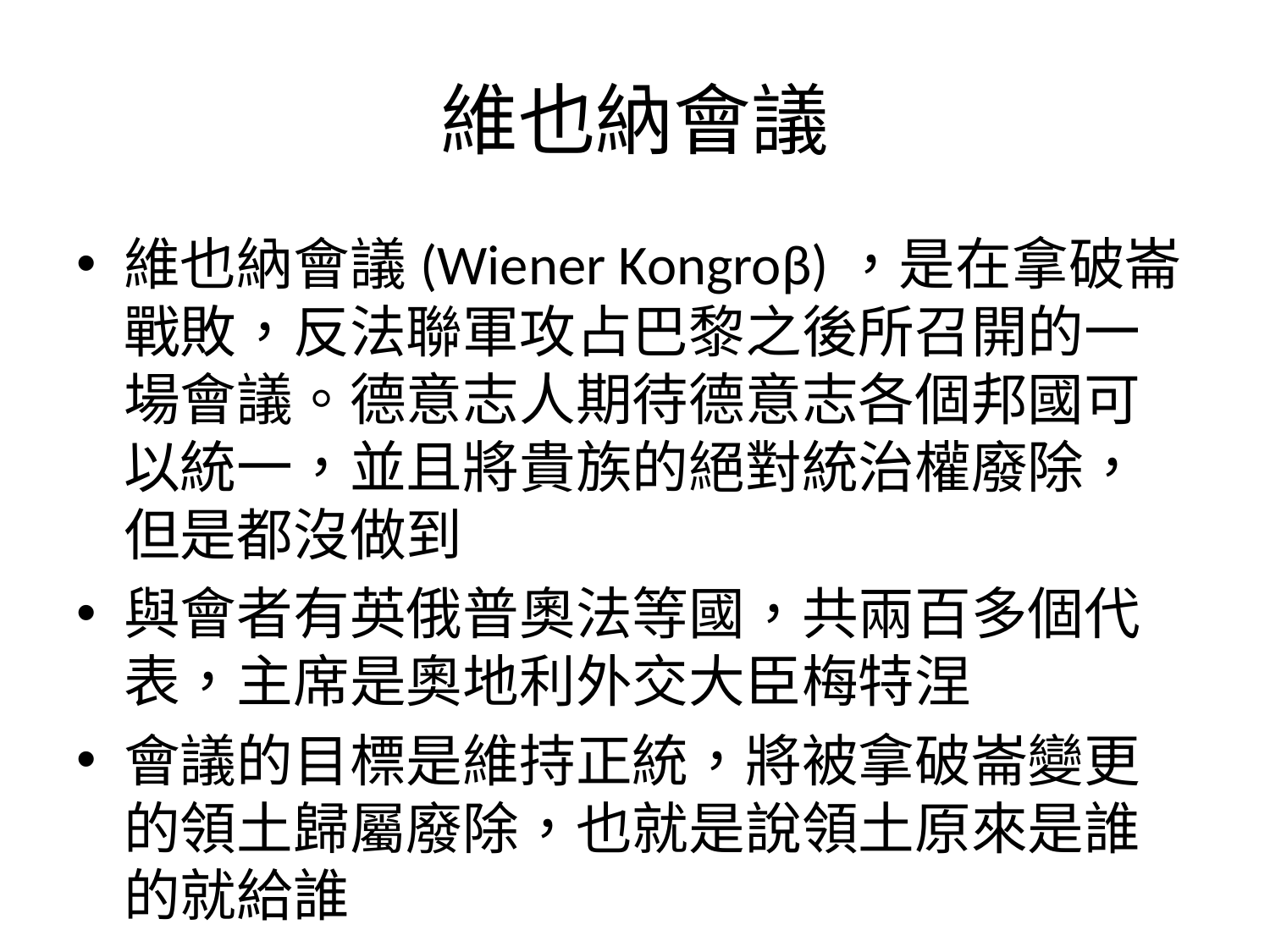

# 維也納會議
維也納會議(Wiener Kongroβ)，是在拿破崙戰敗，反法聯軍攻占巴黎之後所召開的一場會議。德意志人期待德意志各個邦國可以統一，並且將貴族的絕對統治權廢除，但是都沒做到
與會者有英俄普奧法等國，共兩百多個代表，主席是奧地利外交大臣梅特涅
會議的目標是維持正統，將被拿破崙變更的領土歸屬廢除，也就是說領土原來是誰的就給誰